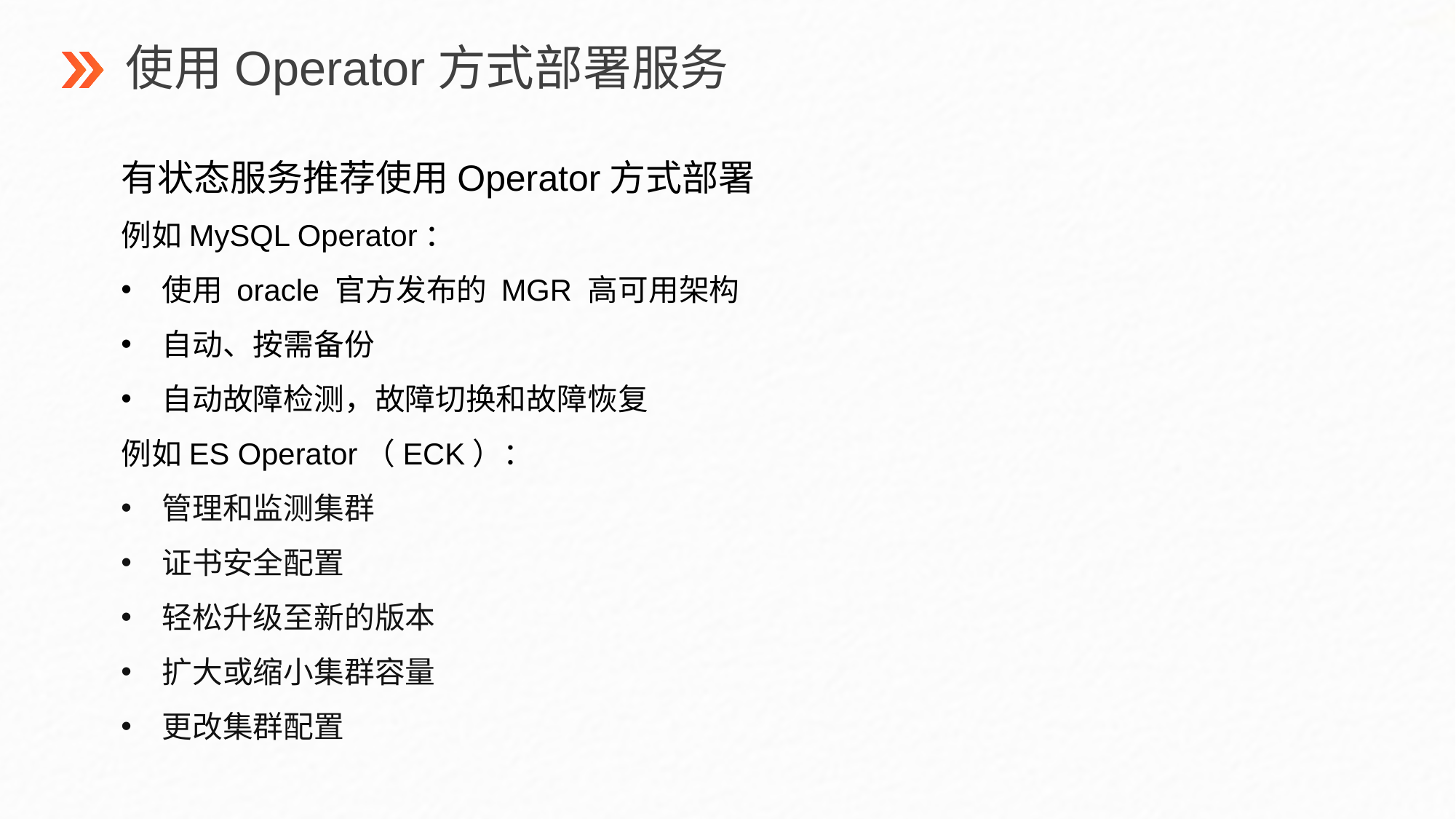

使用Operator方式部署服务

有状态服务推荐使用Operator方式部署
例如MySQL Operator：
使用 oracle 官方发布的 MGR 高可用架构
自动、按需备份
自动故障检测，故障切换和故障恢复
例如ES Operator（ECK）：
管理和监测集群
证书安全配置
轻松升级至新的版本
扩大或缩小集群容量
更改集群配置